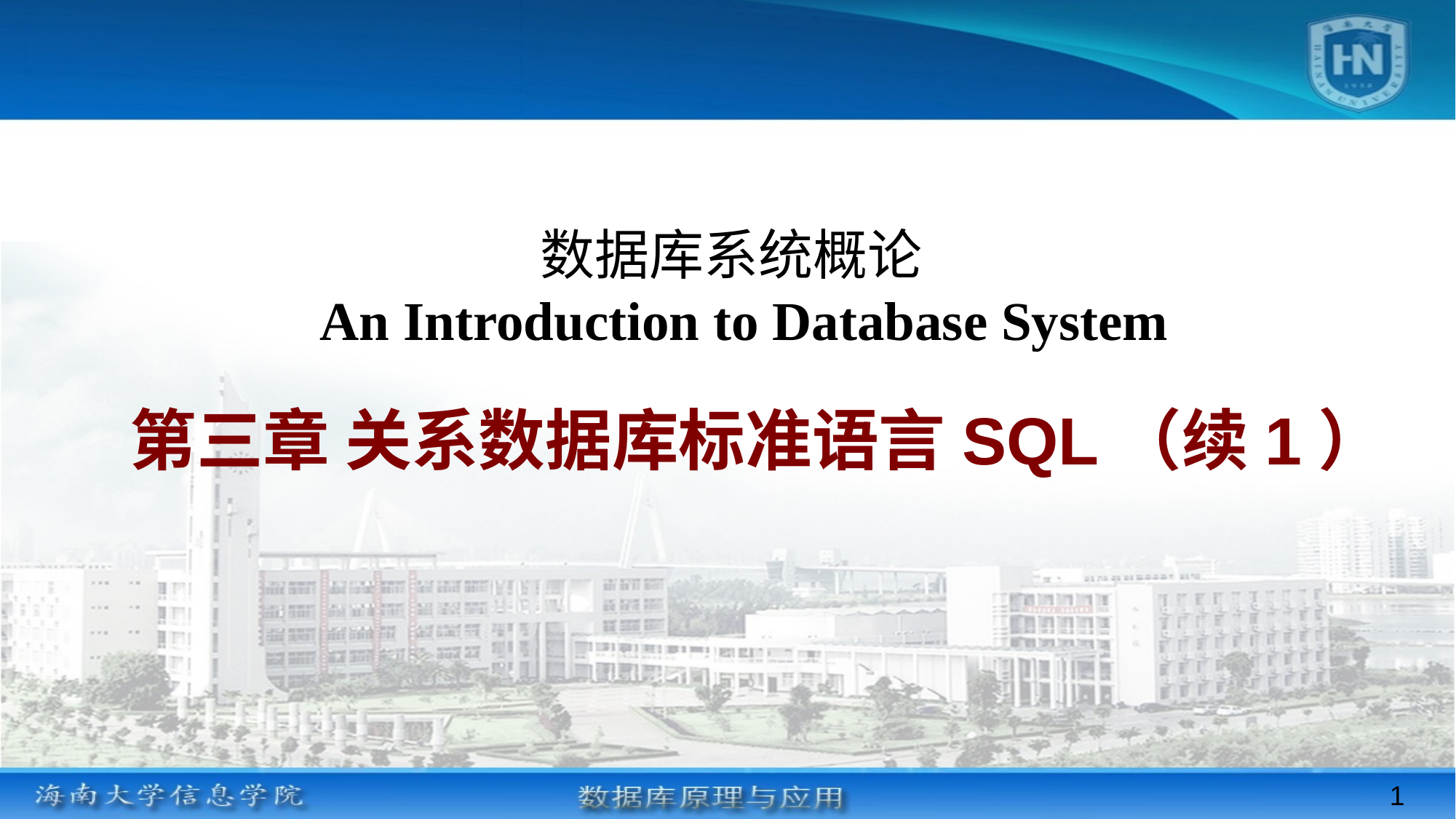

数据库系统概论
 An Introduction to Database System
第三章 关系数据库标准语言SQL（续1）